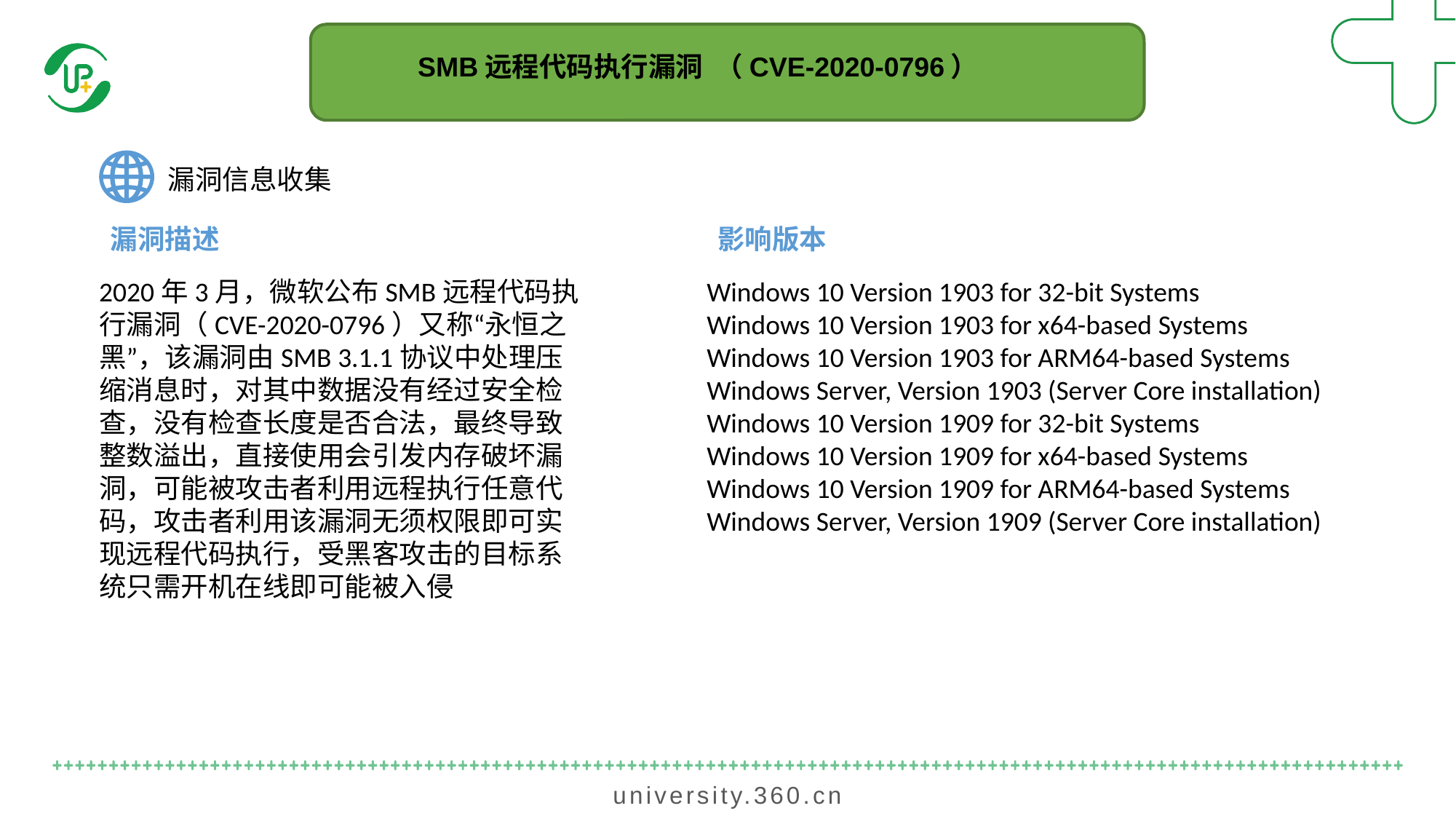

SMB远程代码执行漏洞  （CVE-2020-0796）

漏洞信息收集
漏洞描述
影响版本
2020年3月，微软公布SMB远程代码执行漏洞（CVE-2020-0796）又称“永恒之黑”，该漏洞由SMB 3.1.1协议中处理压缩消息时，对其中数据没有经过安全检查，没有检查长度是否合法，最终导致整数溢出，直接使用会引发内存破坏漏洞，可能被攻击者利用远程执行任意代码，攻击者利用该漏洞无须权限即可实现远程代码执行，受黑客攻击的目标系统只需开机在线即可能被入侵

Windows 10 Version 1903 for 32-bit Systems
Windows 10 Version 1903 for x64-based Systems
Windows 10 Version 1903 for ARM64-based Systems
Windows Server, Version 1903 (Server Core installation)
Windows 10 Version 1909 for 32-bit Systems
Windows 10 Version 1909 for x64-based Systems
Windows 10 Version 1909 for ARM64-based Systems
Windows Server, Version 1909 (Server Core installation)